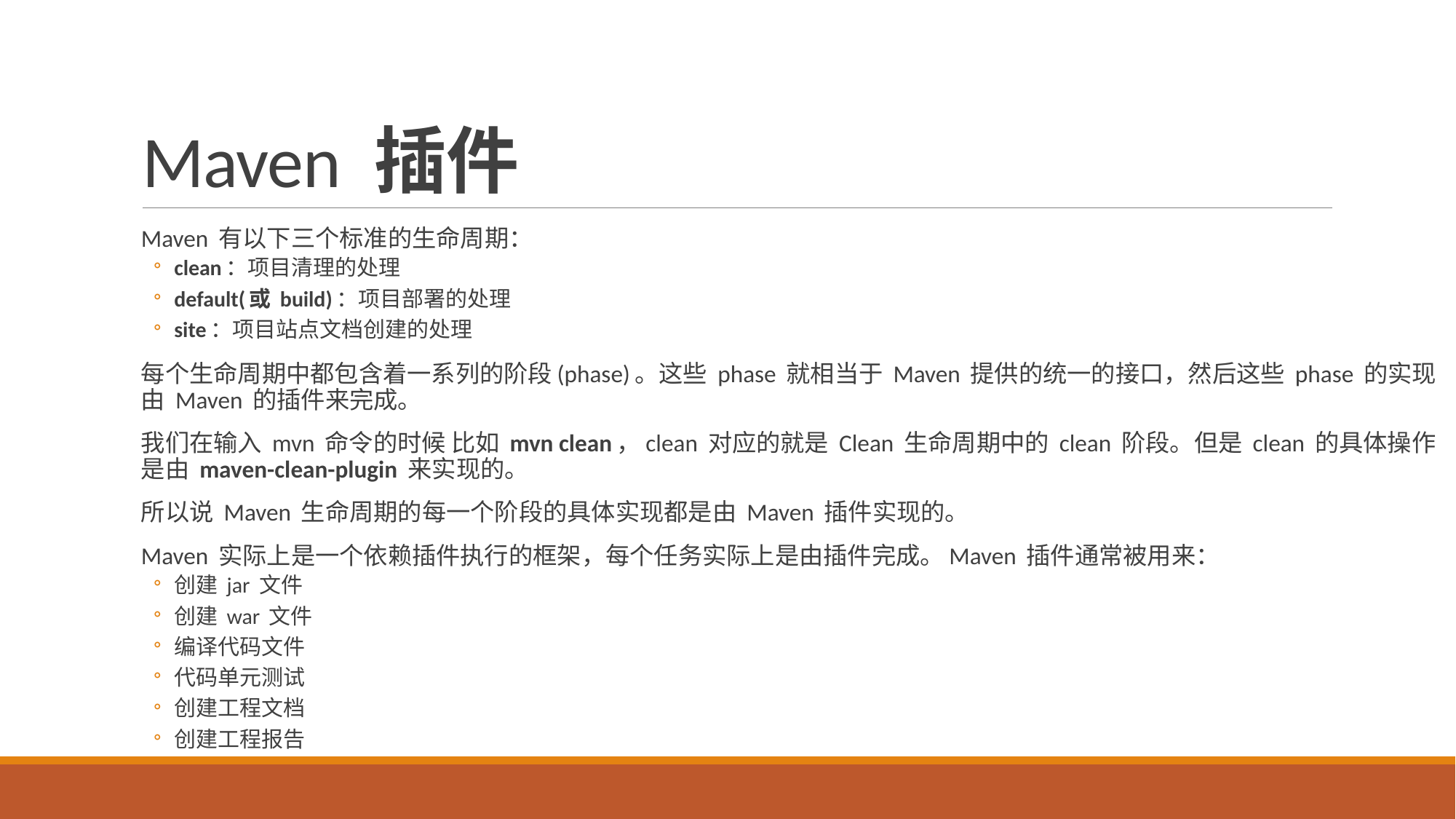

# Maven 插件
Maven 有以下三个标准的生命周期：
clean：项目清理的处理
default(或 build)：项目部署的处理
site：项目站点文档创建的处理
每个生命周期中都包含着一系列的阶段(phase)。这些 phase 就相当于 Maven 提供的统一的接口，然后这些 phase 的实现由 Maven 的插件来完成。
我们在输入 mvn 命令的时候 比如 mvn clean，clean 对应的就是 Clean 生命周期中的 clean 阶段。但是 clean 的具体操作是由 maven-clean-plugin 来实现的。
所以说 Maven 生命周期的每一个阶段的具体实现都是由 Maven 插件实现的。
Maven 实际上是一个依赖插件执行的框架，每个任务实际上是由插件完成。Maven 插件通常被用来：
创建 jar 文件
创建 war 文件
编译代码文件
代码单元测试
创建工程文档
创建工程报告